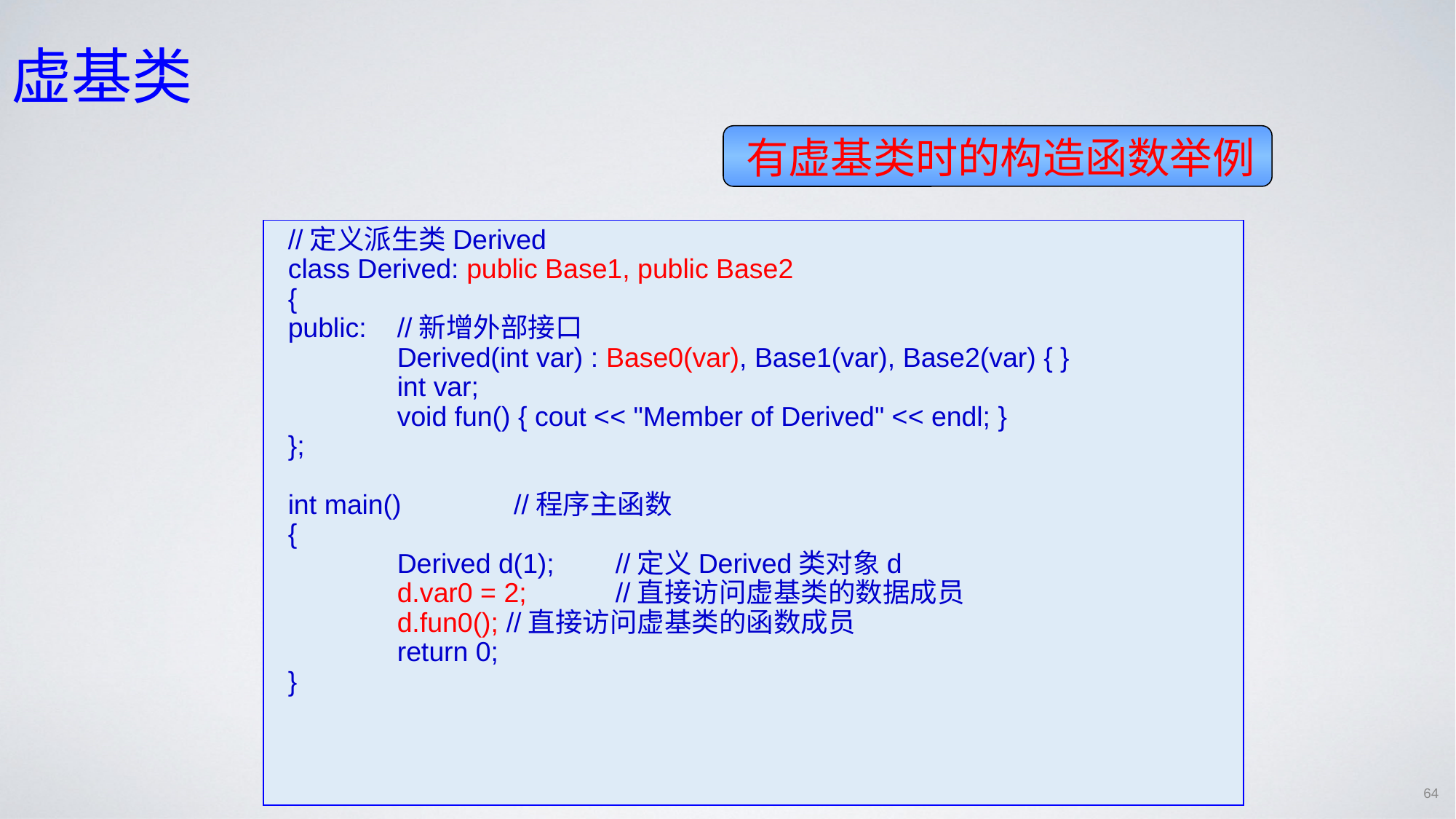

# 虚基类

有虚基类时的构造函数举例
//定义派生类Derived
class Derived: public Base1, public Base2
{
public:	//新增外部接口
	Derived(int var) : Base0(var), Base1(var), Base2(var) { }
	int var;
	void fun() { cout << "Member of Derived" << endl; }
};

int main() 	 //程序主函数
{
	Derived d(1);	//定义Derived类对象d
	d.var0 = 2;	//直接访问虚基类的数据成员
	d.fun0();	//直接访问虚基类的函数成员
	return 0;
}
64